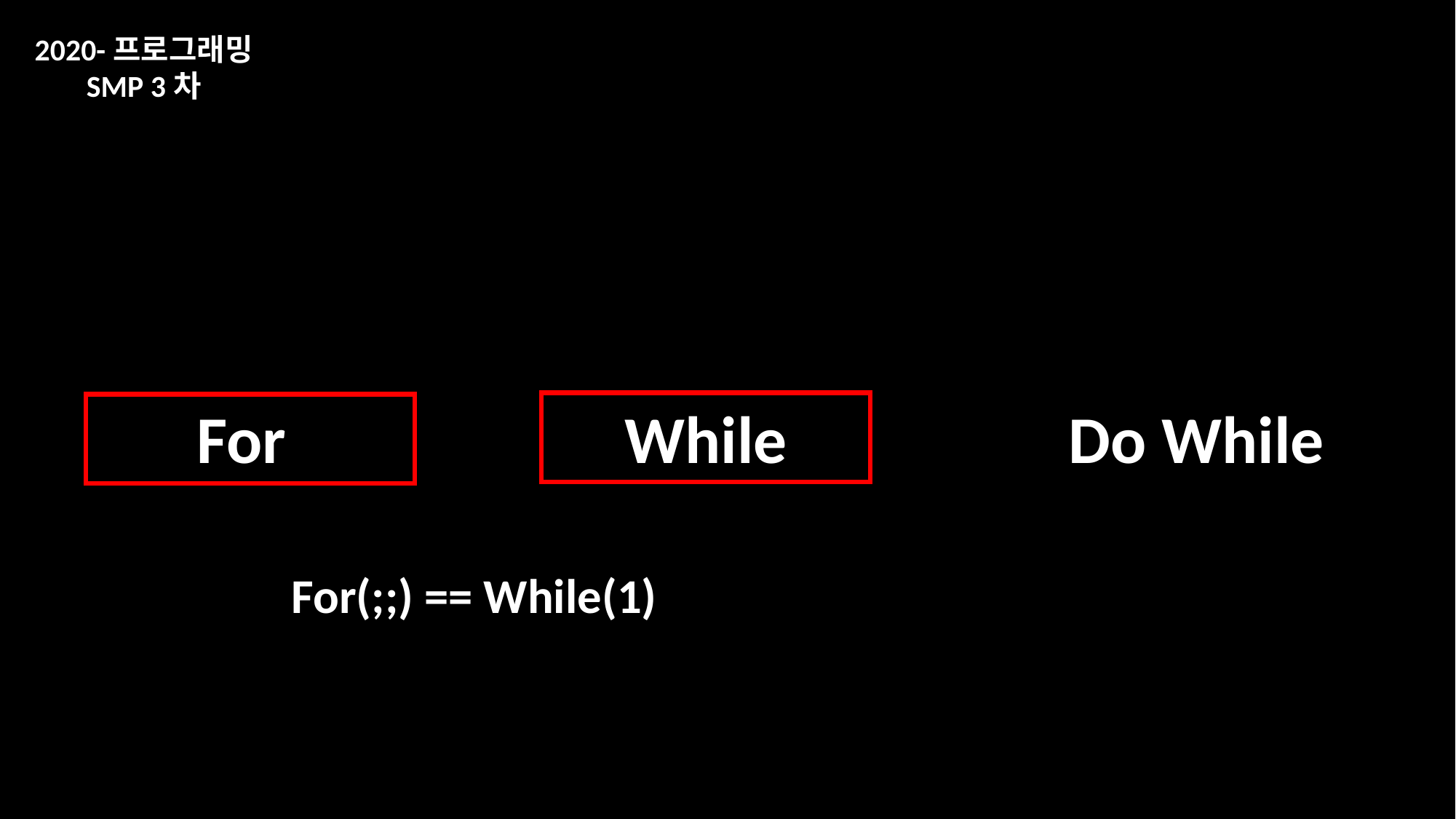

2020-프로그래밍
SMP 3차
For
While
Do While

For(;;) == While(1)